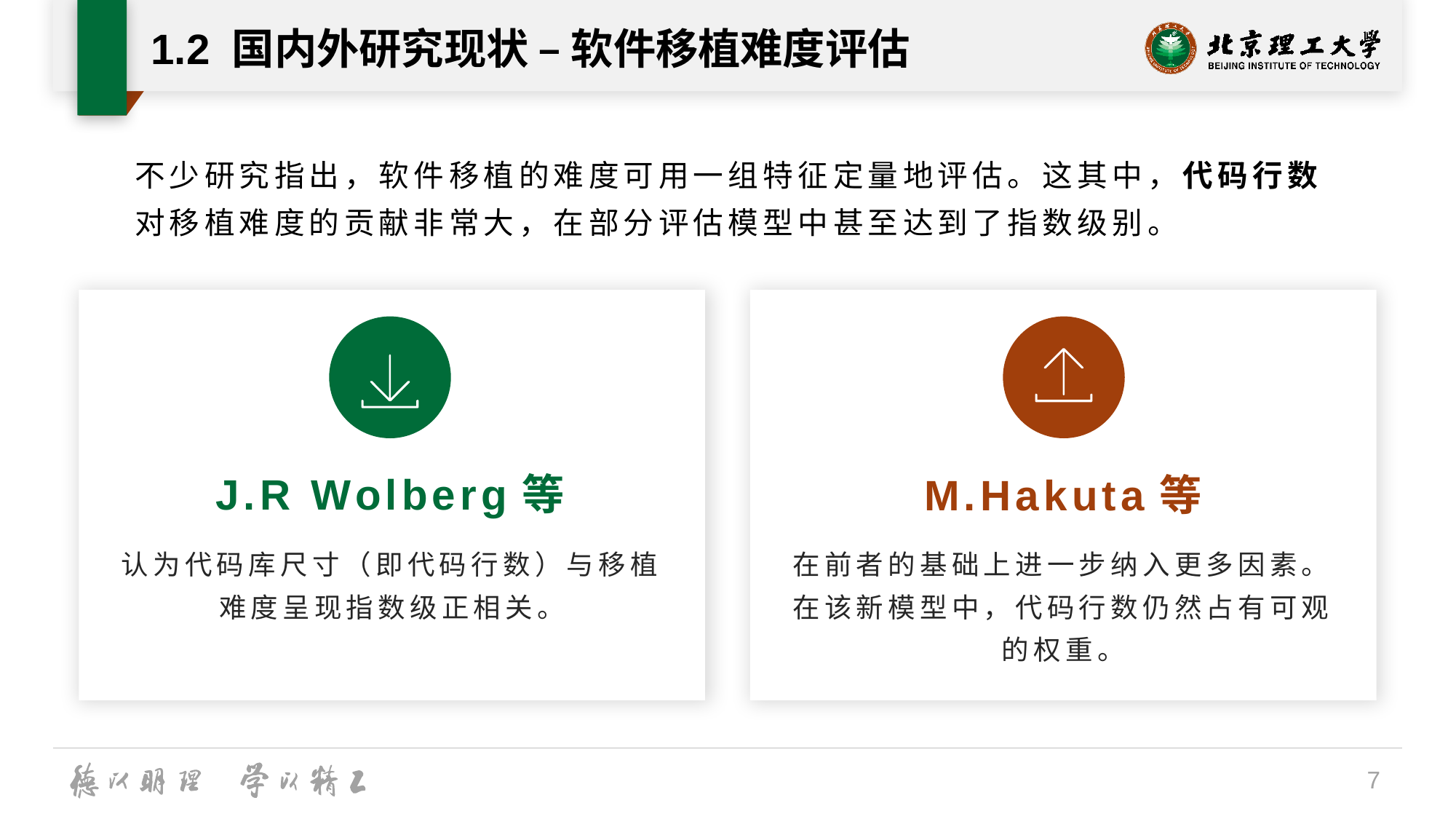

# 1.2 国内外研究现状 – 软件移植难度评估
不少研究指出，软件移植的难度可用一组特征定量地评估。这其中，代码行数对移植难度的贡献非常大，在部分评估模型中甚至达到了指数级别。

J.R Wolberg等
M.Hakuta等
认为代码库尺寸（即代码行数）与移植难度呈现指数级正相关。
在前者的基础上进一步纳入更多因素。在该新模型中，代码行数仍然占有可观的权重。